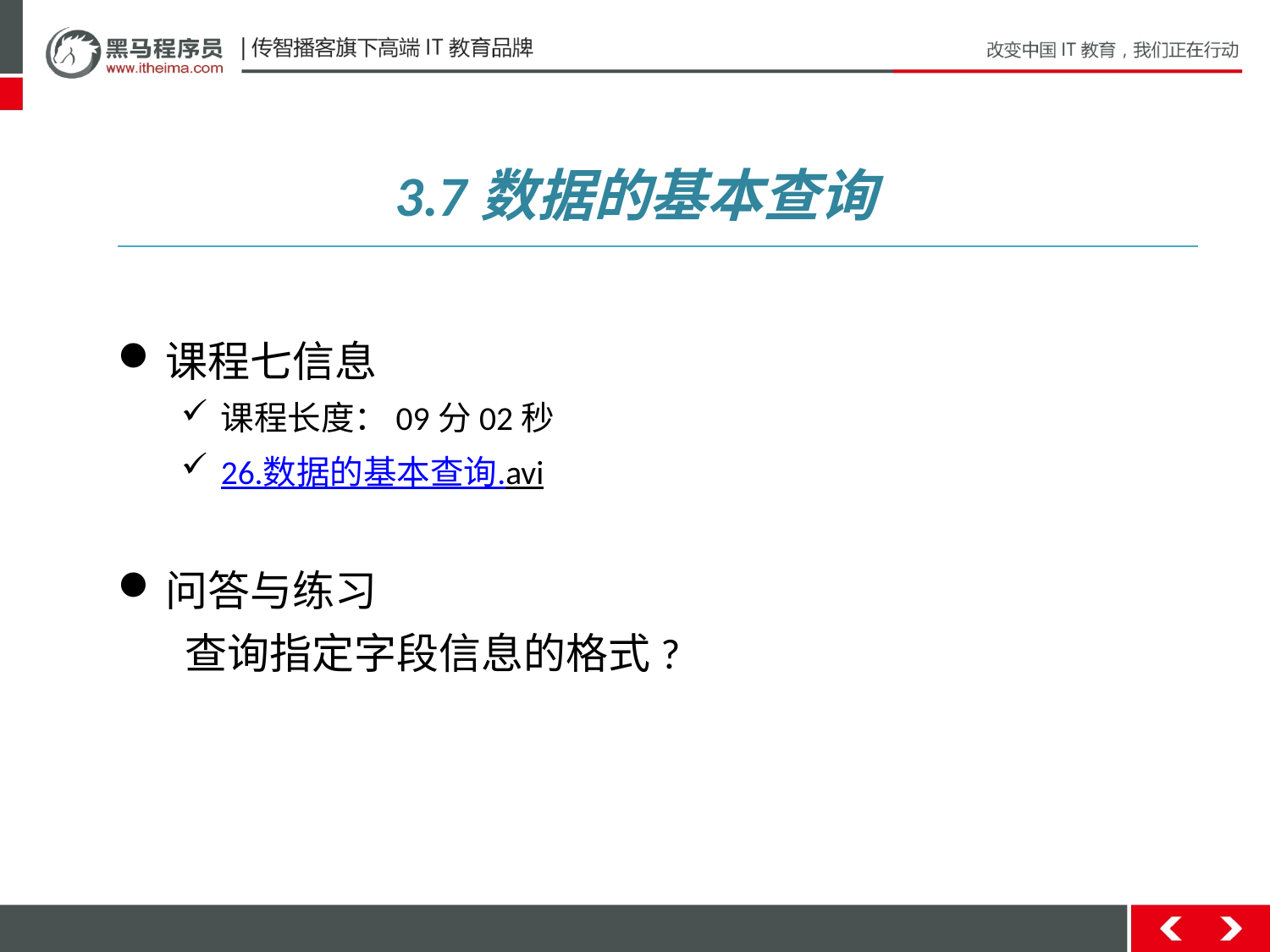

3.7数据的基本查询

课程七信息
课程长度：09分02秒
26.数据的基本查询.avi

问答与练习
      查询指定字段信息的格式?